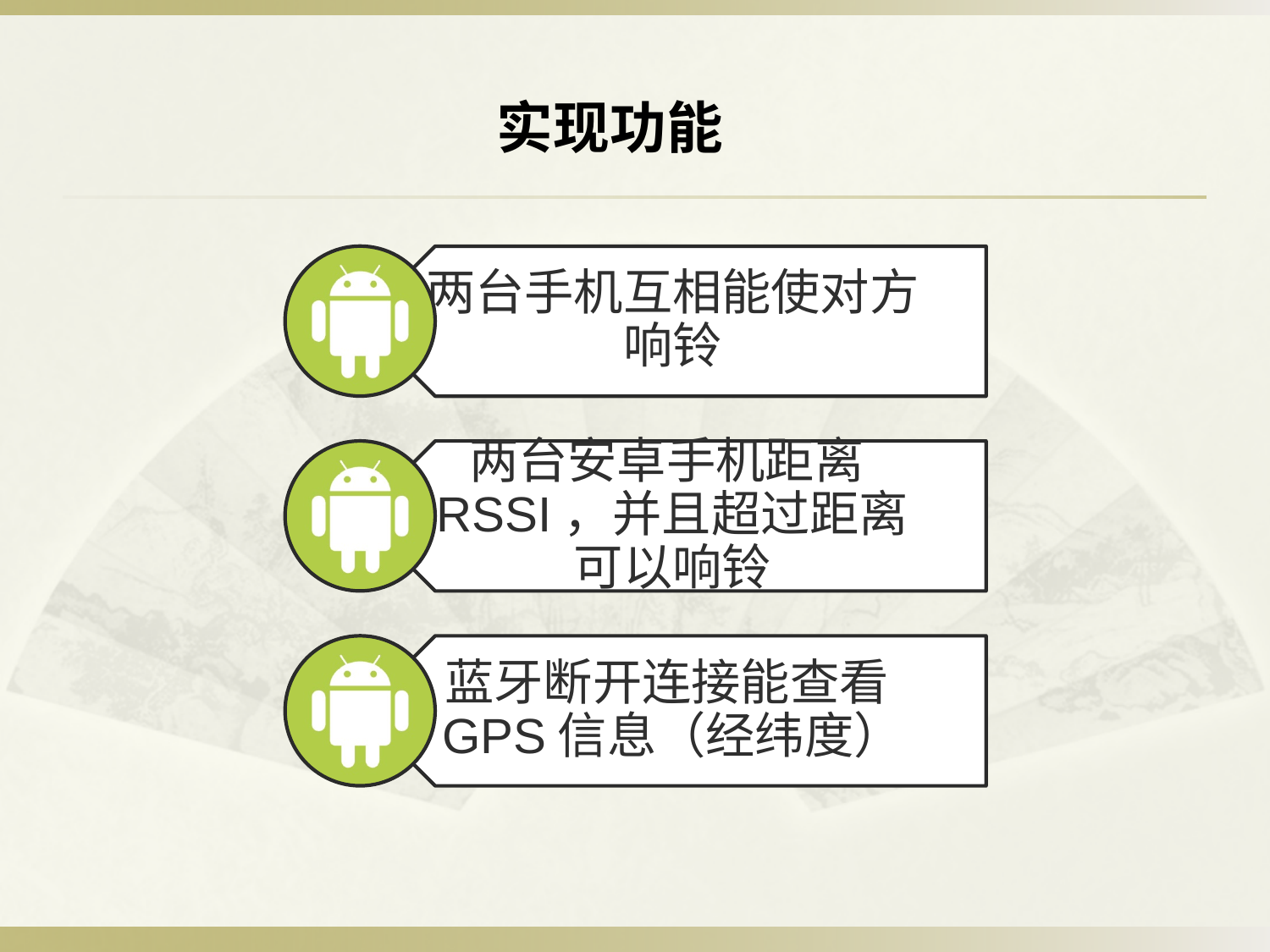

实现功能
两台手机互相能使对方响铃
两台安卓手机距离RSSI，并且超过距离可以响铃
蓝牙断开连接能查看GPS信息（经纬度）